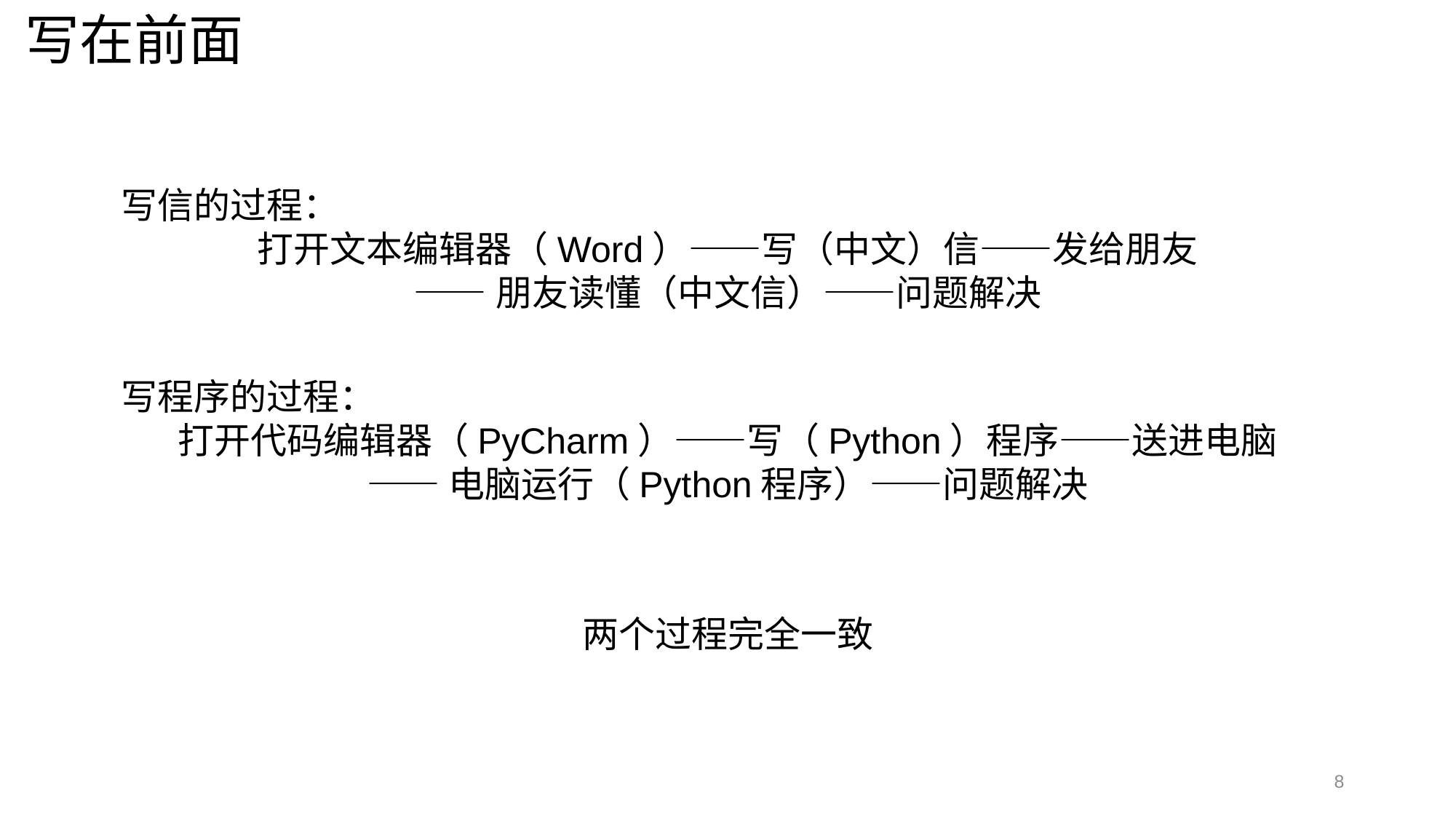

写在前面
写信的过程：
打开文本编辑器（Word）——写（中文）信——发给朋友
——朋友读懂（中文信）——问题解决
写程序的过程：
打开代码编辑器（PyCharm）——写（Python）程序——送进电脑
——电脑运行（Python程序）——问题解决
两个过程完全一致
8